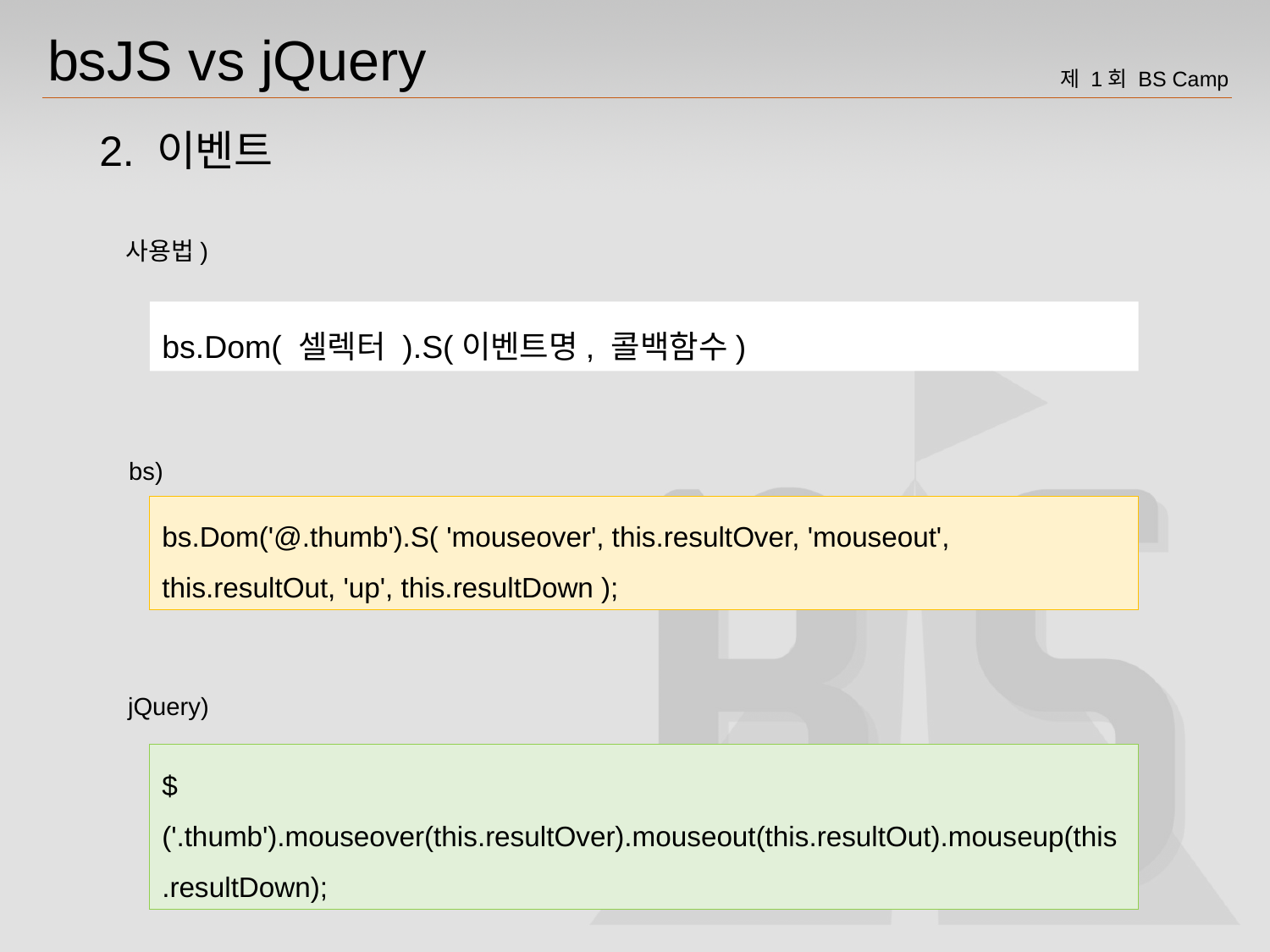

bsJS vs jQuery

2. 이벤트
사용법)
bs.Dom( 셀렉터 ).S(이벤트명, 콜백함수)
bs)
bs.Dom('@.thumb').S( 'mouseover', this.resultOver, 'mouseout', this.resultOut, 'up', this.resultDown );
jQuery)
$('.thumb').mouseover(this.resultOver).mouseout(this.resultOut).mouseup(this.resultDown);